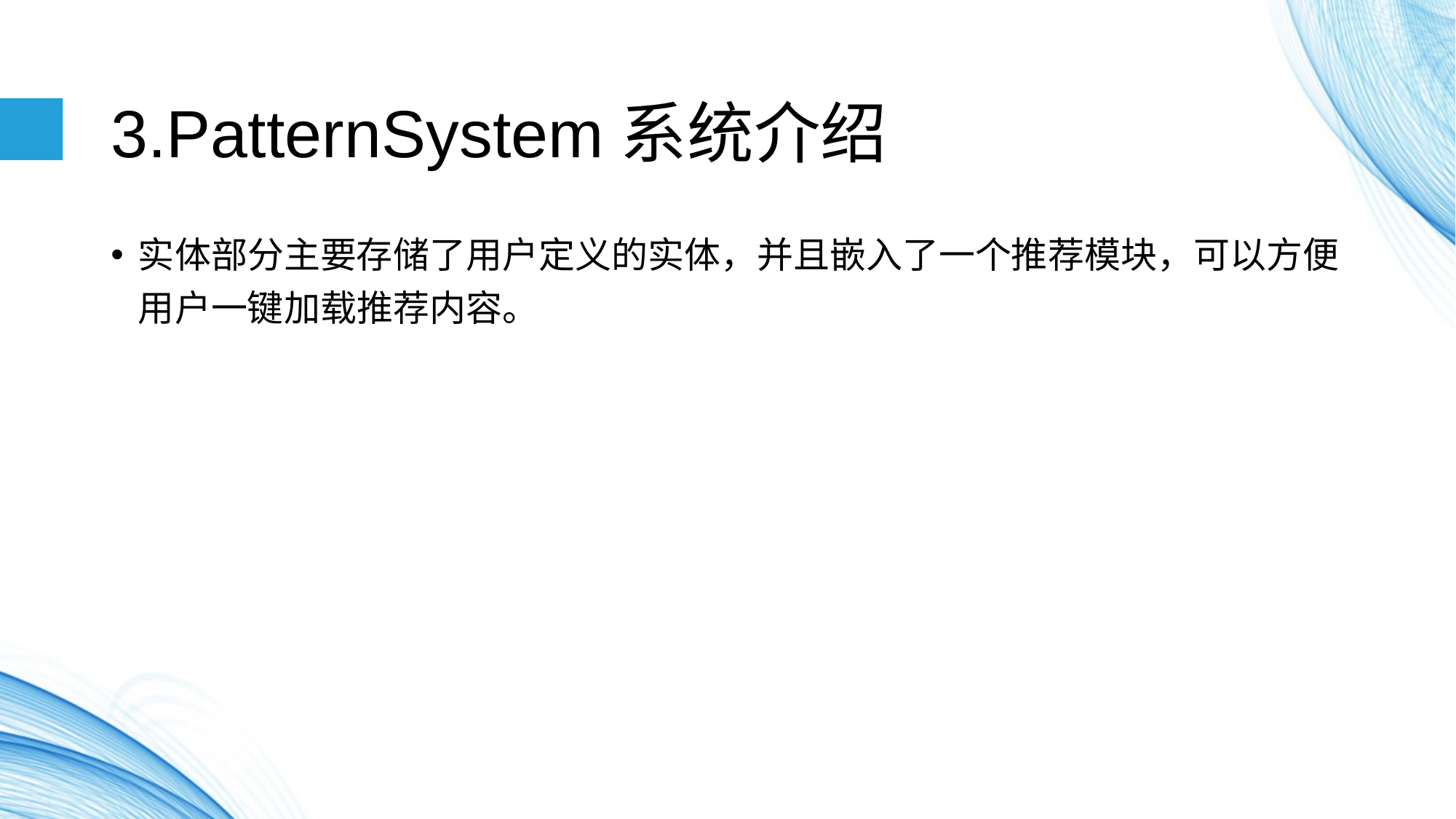

# 3.PatternSystem系统介绍
实体部分主要存储了用户定义的实体，并且嵌入了一个推荐模块，可以方便用户一键加载推荐内容。